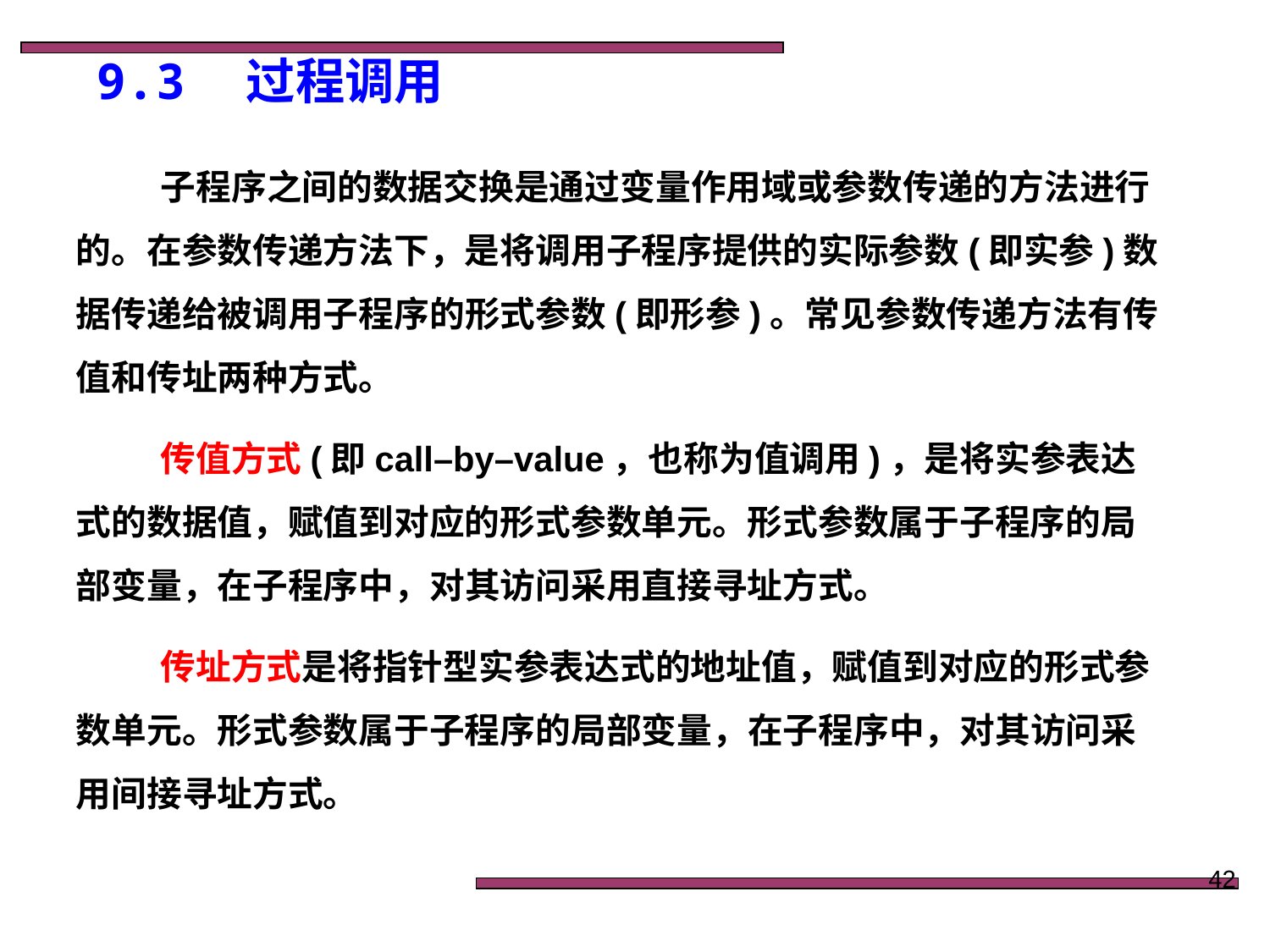

# 9.3　过程调用
子程序之间的数据交换是通过变量作用域或参数传递的方法进行的。在参数传递方法下，是将调用子程序提供的实际参数(即实参)数据传递给被调用子程序的形式参数(即形参)。常见参数传递方法有传值和传址两种方式。
传值方式(即call–by–value，也称为值调用)，是将实参表达式的数据值，赋值到对应的形式参数单元。形式参数属于子程序的局部变量，在子程序中，对其访问采用直接寻址方式。
传址方式是将指针型实参表达式的地址值，赋值到对应的形式参数单元。形式参数属于子程序的局部变量，在子程序中，对其访问采用间接寻址方式。
42